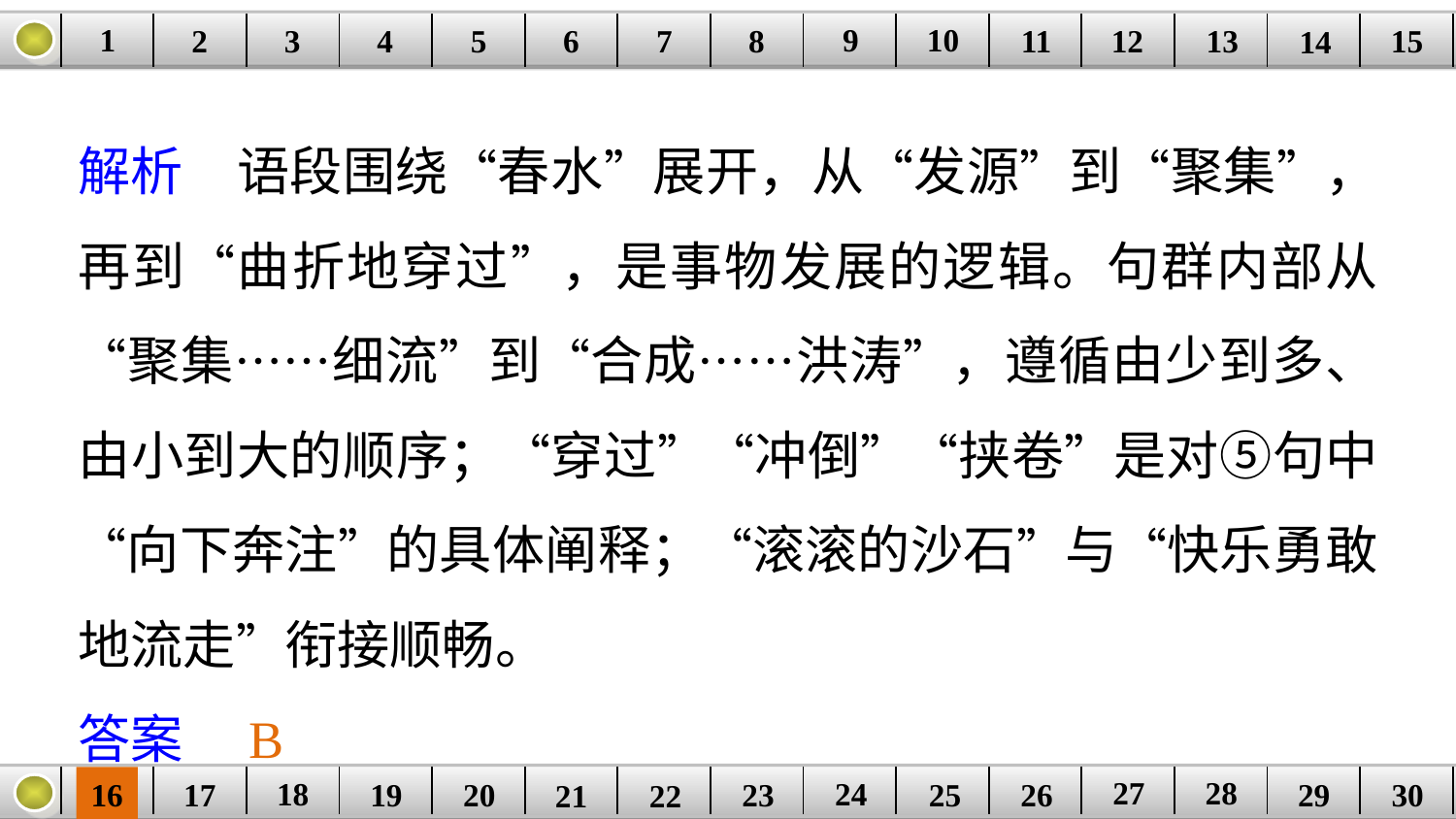

9
10
1
3
4
5
6
8
11
2
12
15
|  |  |  |  |  |  |  |  |  |  |  |  |  |  |  |
| --- | --- | --- | --- | --- | --- | --- | --- | --- | --- | --- | --- | --- | --- | --- |
7
13
14

解析　语段围绕“春水”展开，从“发源”到“聚集”，再到“曲折地穿过”，是事物发展的逻辑。句群内部从“聚集……细流”到“合成……洪涛”，遵循由少到多、由小到大的顺序；“穿过”“冲倒”“挟卷”是对⑤句中“向下奔注”的具体阐释；“滚滚的沙石”与“快乐勇敢地流走”衔接顺畅。
答案　B

27
28
18
24
16
25
26
30
|  |  |  |  |  |  |  |  |  |  |  |  |  |  |  |
| --- | --- | --- | --- | --- | --- | --- | --- | --- | --- | --- | --- | --- | --- | --- |
23
17
19
20
29
21
22